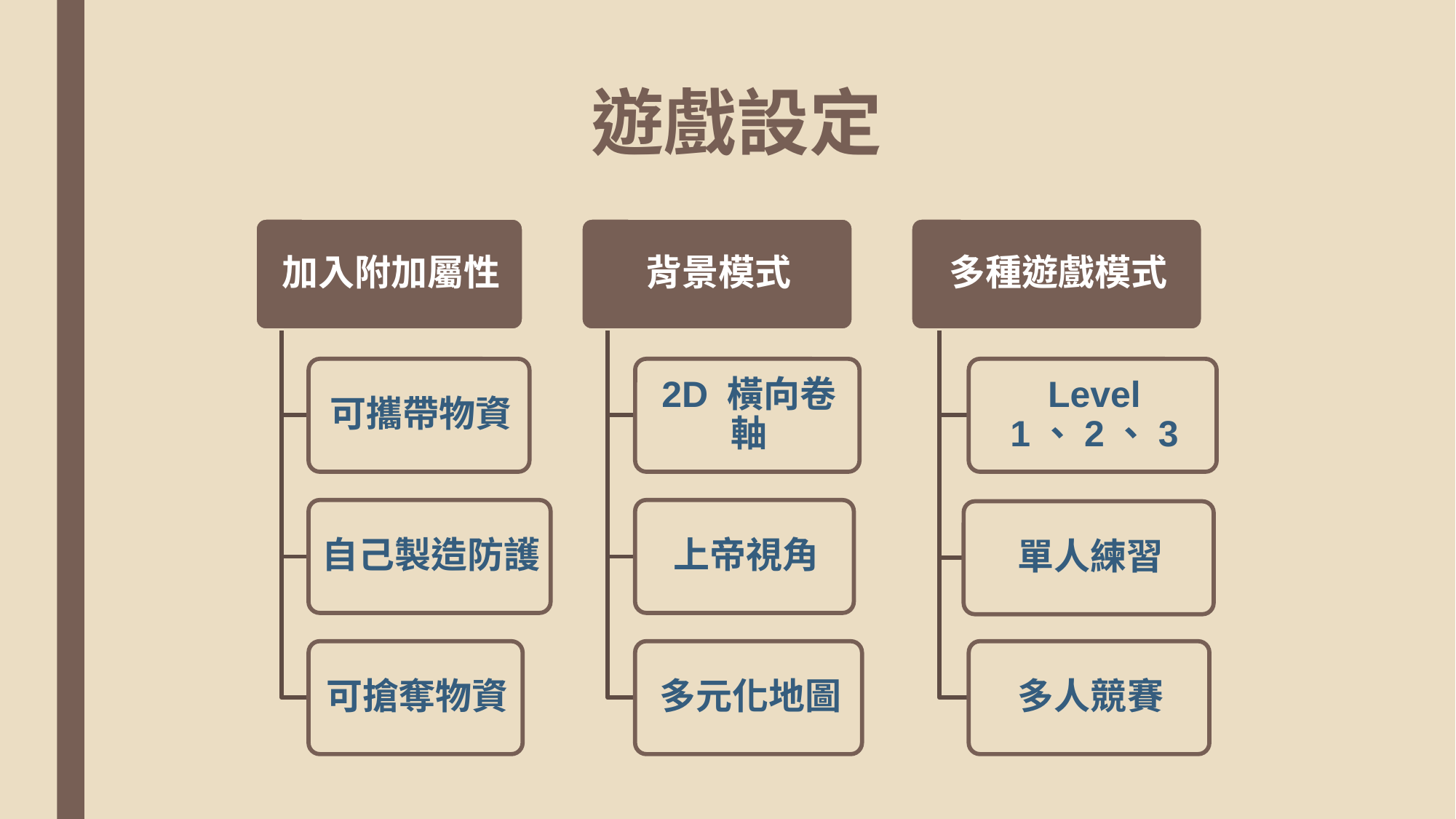

# 遊戲設定
加入附加屬性
可攜帶物資
自己製造防護
可搶奪物資
背景模式
2D 橫向卷軸
上帝視角
多元化地圖
多種遊戲模式
Level 1、2、3
單人練習
多人競賽